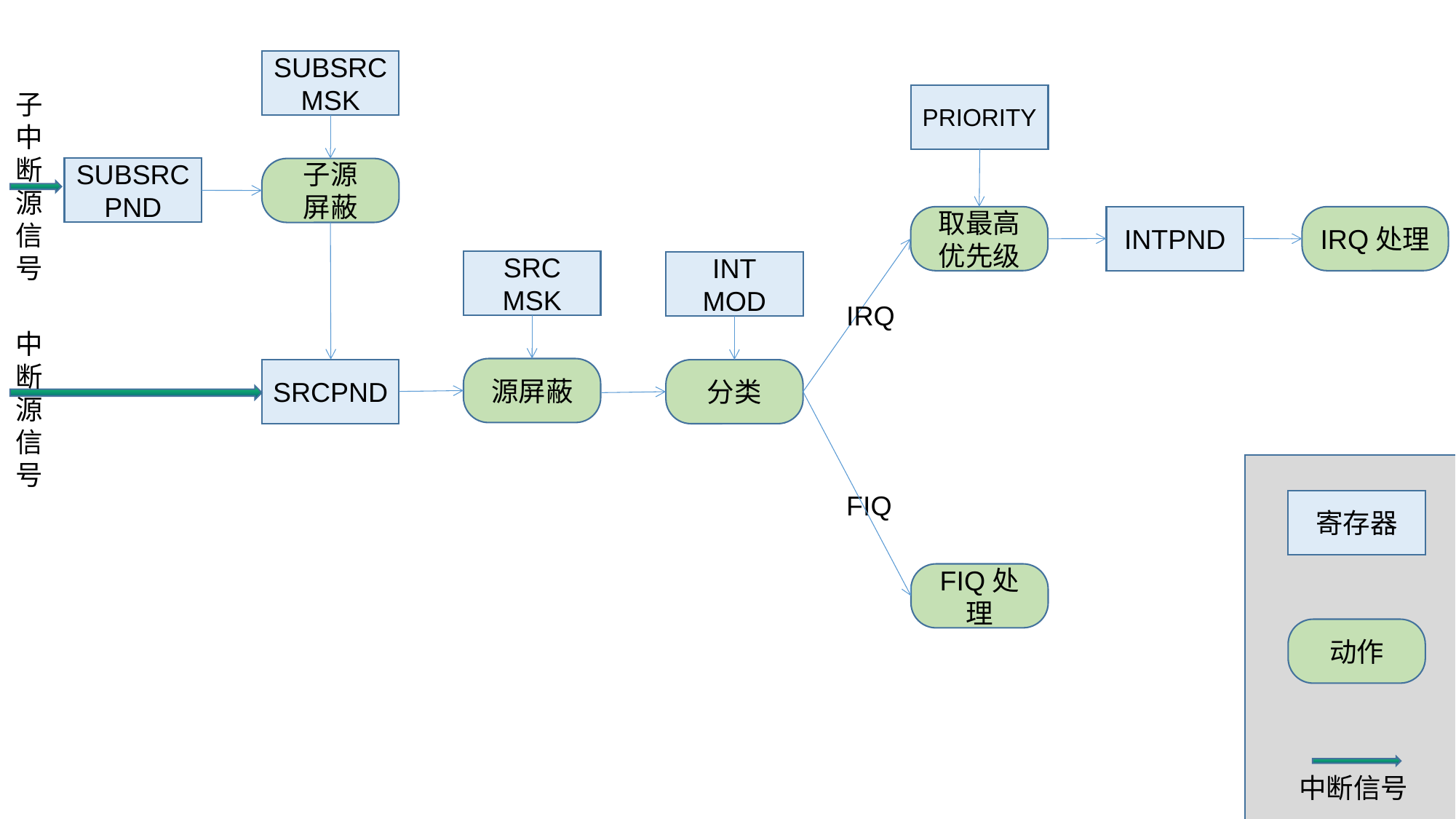

SUBSRCMSK
子中断源信号
PRIORITY
SUBSRCPND
子源
屏蔽

INTPND
取最高优先级
IRQ处理
SRC
MSK
INT
MOD
IRQ
中断源信号
源屏蔽
SRCPND
分类

FIQ
寄存器
FIQ处理
动作

中断信号